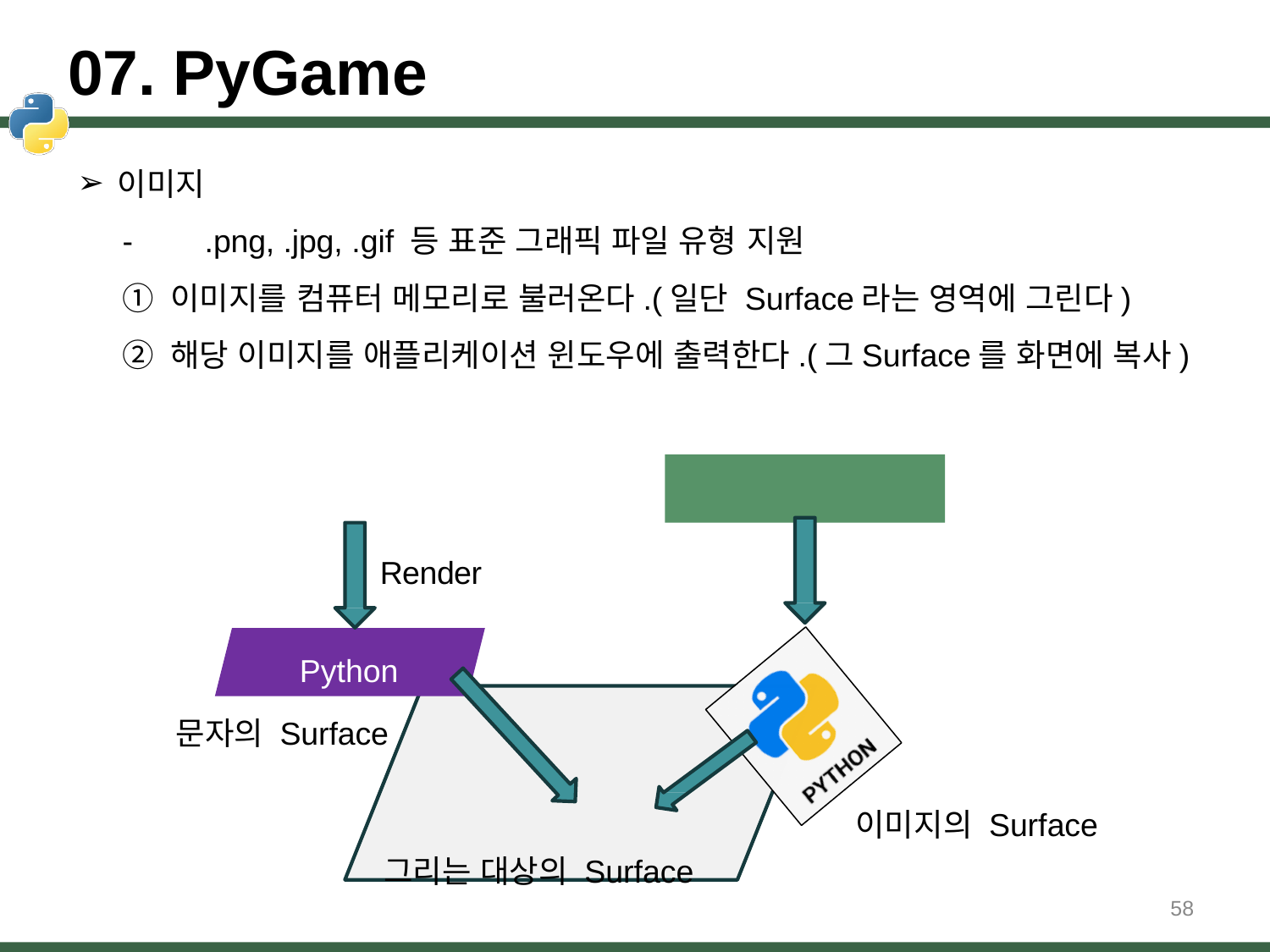

# 07. PyGame

이미지
-	.png, .jpg, .gif 등 표준 그래픽 파일 유형 지원
① 이미지를 컴퓨터 메모리로 불러온다.(일단 Surface라는 영역에 그린다)
② 해당 이미지를 애플리케이션 윈도우에 출력한다.(그Surface를 화면에 복사)

Font	이미지 Load

Render

Python
문자의 Surface

이미지의 Surface
그리는 대상의 Surface

58